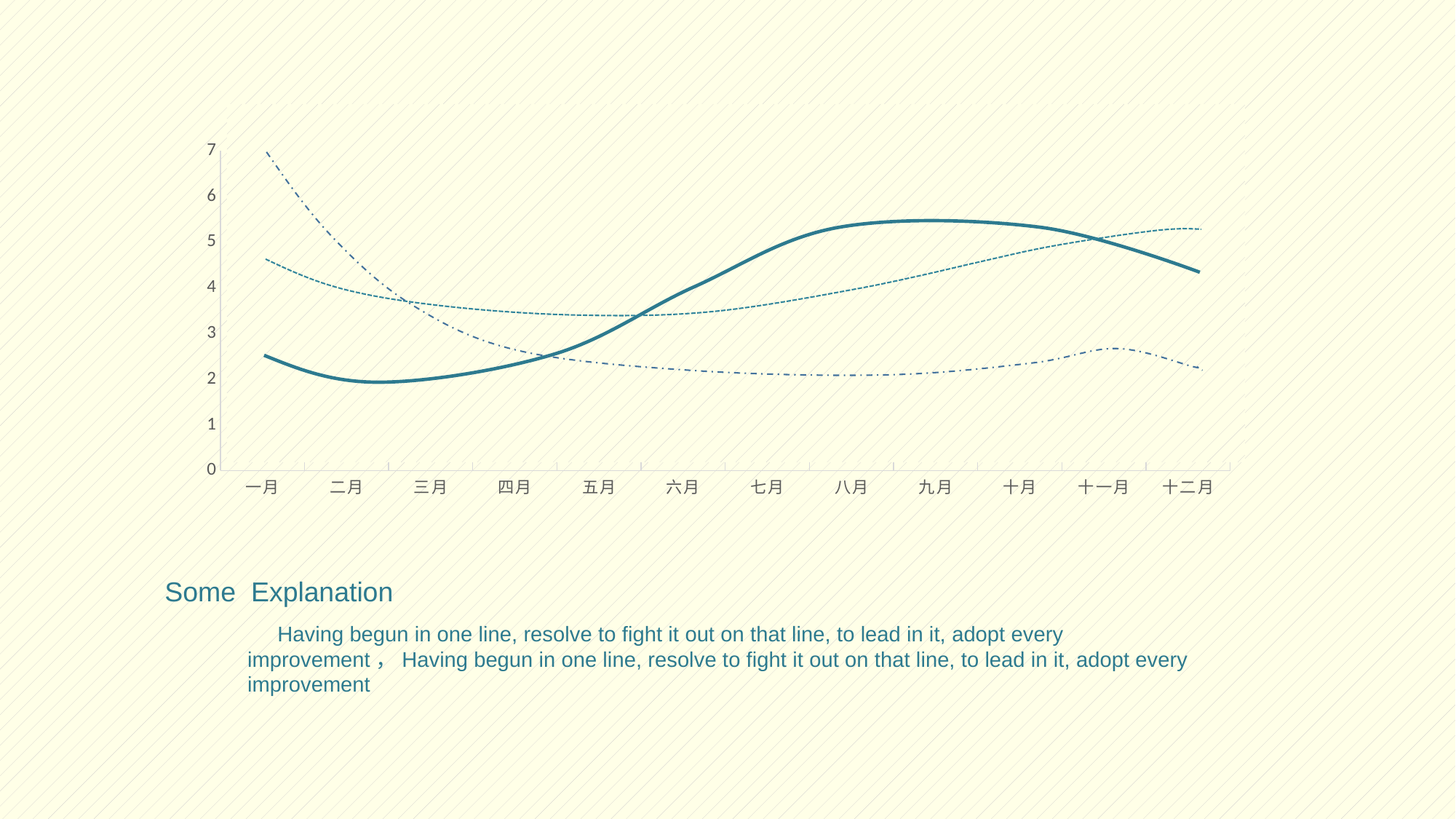

### Chart

| Category | 收入 | 支出 | 第三方 |
|---|---|---|---|
| 一月 | 4.3 | 2.4 | 2.0 |
| 二月 | 2.5 | 4.4 | 2.0 |
| 三月 | 3.5 | 1.8 | 3.0 |
| 四月 | 4.5 | 2.8 | 5.0 |
| 五月 | 3.3 | 2.0 | 3.0 |
| 六月 | 4.6 | 3.1 | 2.8 |
| 七月 | 5.0 | 4.0 | 4.0 |
| 八月 | 3.0 | 2.6 | 3.4 |
| 九月 | 4.0 | 2.8 | 4.1 |
| 十月 | 5.5 | 3.6 | 4.6 |
| 十一月 | 6.0 | 4.0 | 3.5 |
| 十二月 | 5.6 | 4.2 | 3.9 |

Some  Explanation
     Having begun in one line, resolve to fight it out on that line, to lead in it, adopt every improvement，Having begun in one line, resolve to fight it out on that line, to lead in it, adopt every improvement